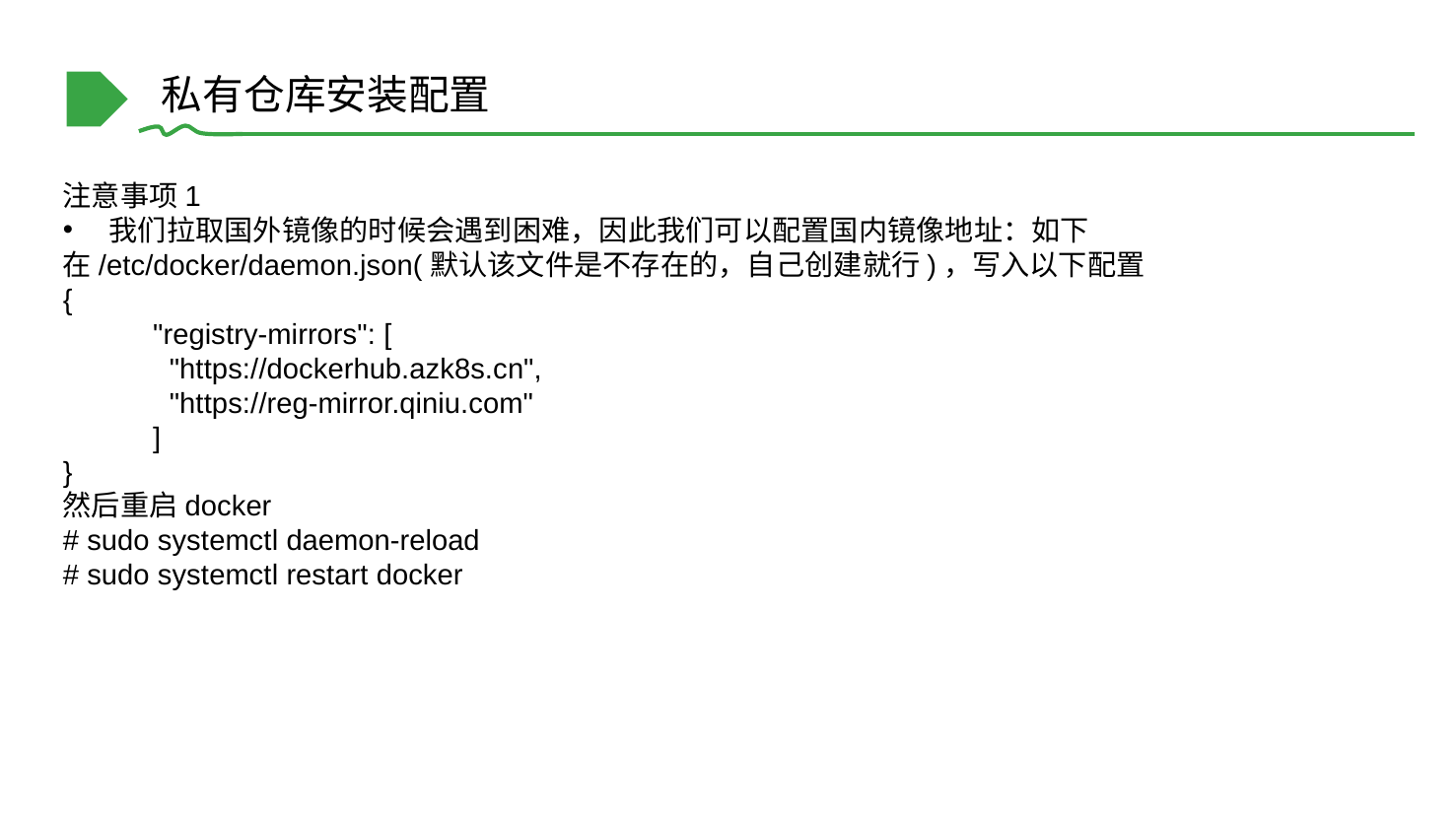

私有仓库安装配置

注意事项1
我们拉取国外镜像的时候会遇到困难，因此我们可以配置国内镜像地址：如下
在/etc/docker/daemon.json(默认该文件是不存在的，自己创建就行)，写入以下配置
{
  "registry-mirrors": [
    "https://dockerhub.azk8s.cn",
    "https://reg-mirror.qiniu.com"
  ]
}
然后重启docker
# sudo systemctl daemon-reload
# sudo systemctl restart docker